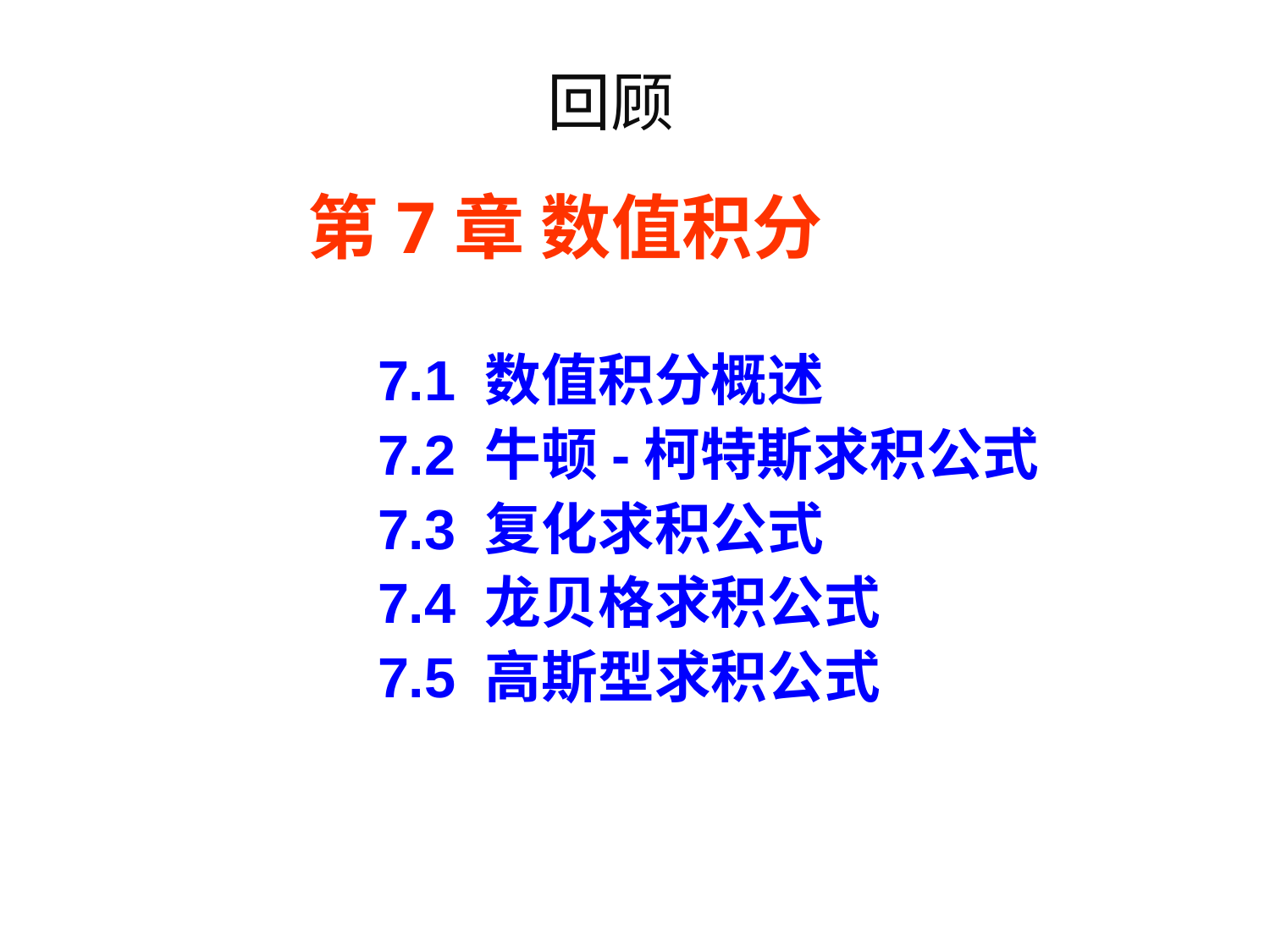

回顾
第7章 数值积分
7.1 数值积分概述
7.2 牛顿-柯特斯求积公式
7.3 复化求积公式
7.4 龙贝格求积公式
7.5 高斯型求积公式